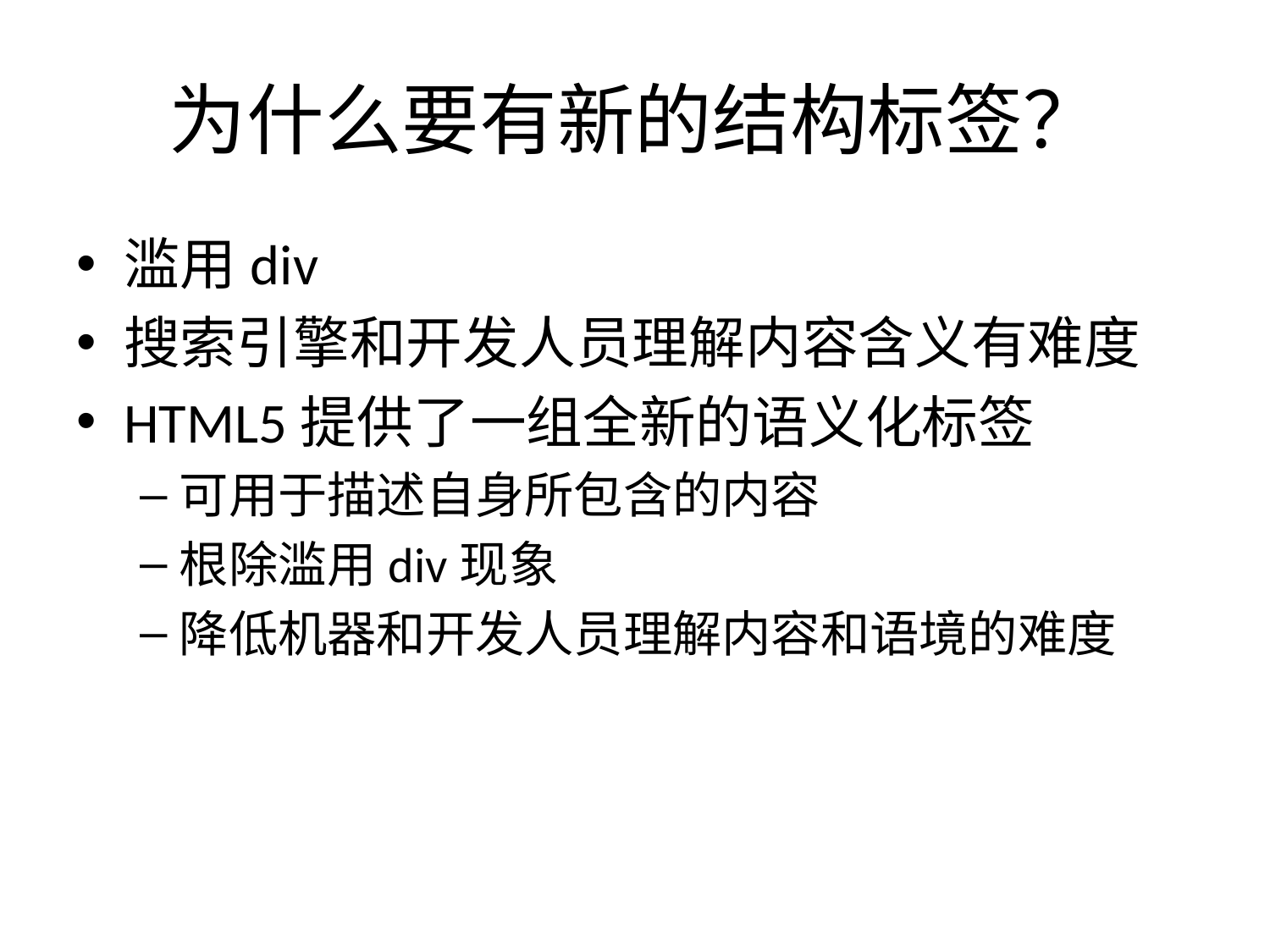

# 为什么要有新的结构标签？
滥用div
搜索引擎和开发人员理解内容含义有难度
HTML5提供了一组全新的语义化标签
可用于描述自身所包含的内容
根除滥用div现象
降低机器和开发人员理解内容和语境的难度